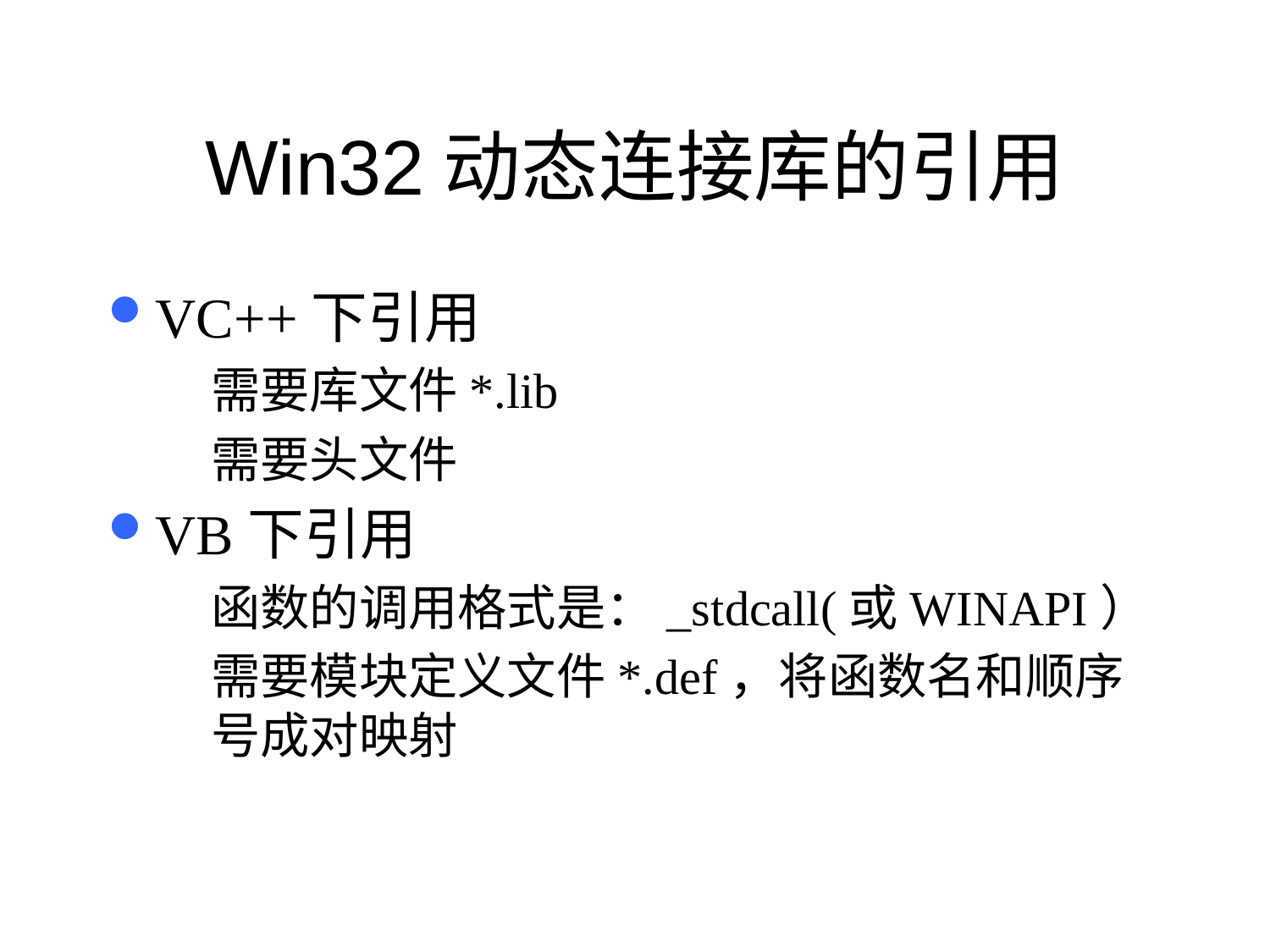

# Win32动态连接库的引用
VC++下引用
需要库文件*.lib
需要头文件
VB下引用
函数的调用格式是：_stdcall(或WINAPI）
需要模块定义文件*.def，将函数名和顺序号成对映射
146